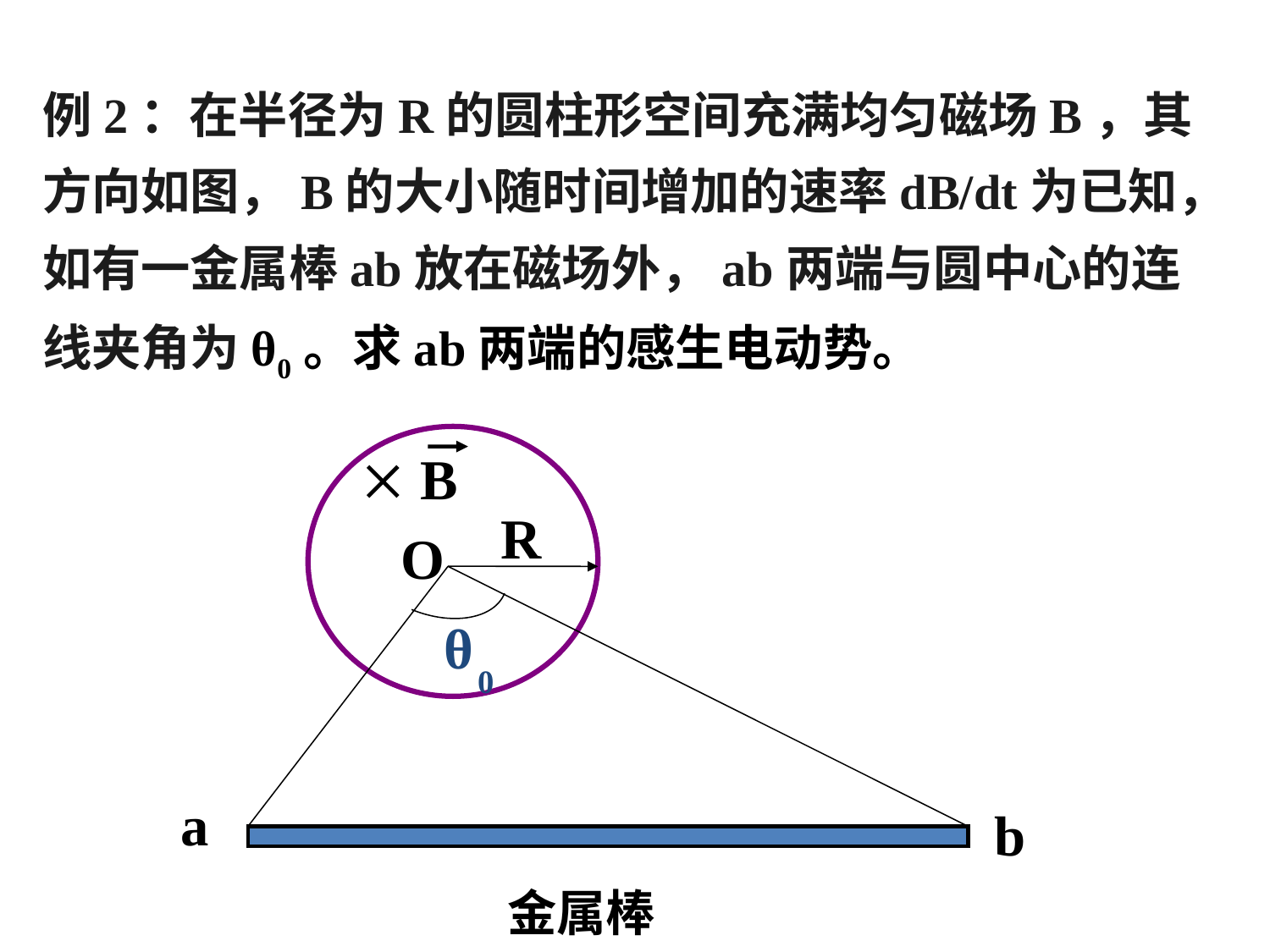

例2：在半径为R的圆柱形空间充满均匀磁场B，其方向如图，B的大小随时间增加的速率dB/dt为已知，如有一金属棒ab放在磁场外，ab两端与圆中心的连线夹角为θ0。求ab两端的感生电动势。

B

R
O

θ
0

a
b
金属棒